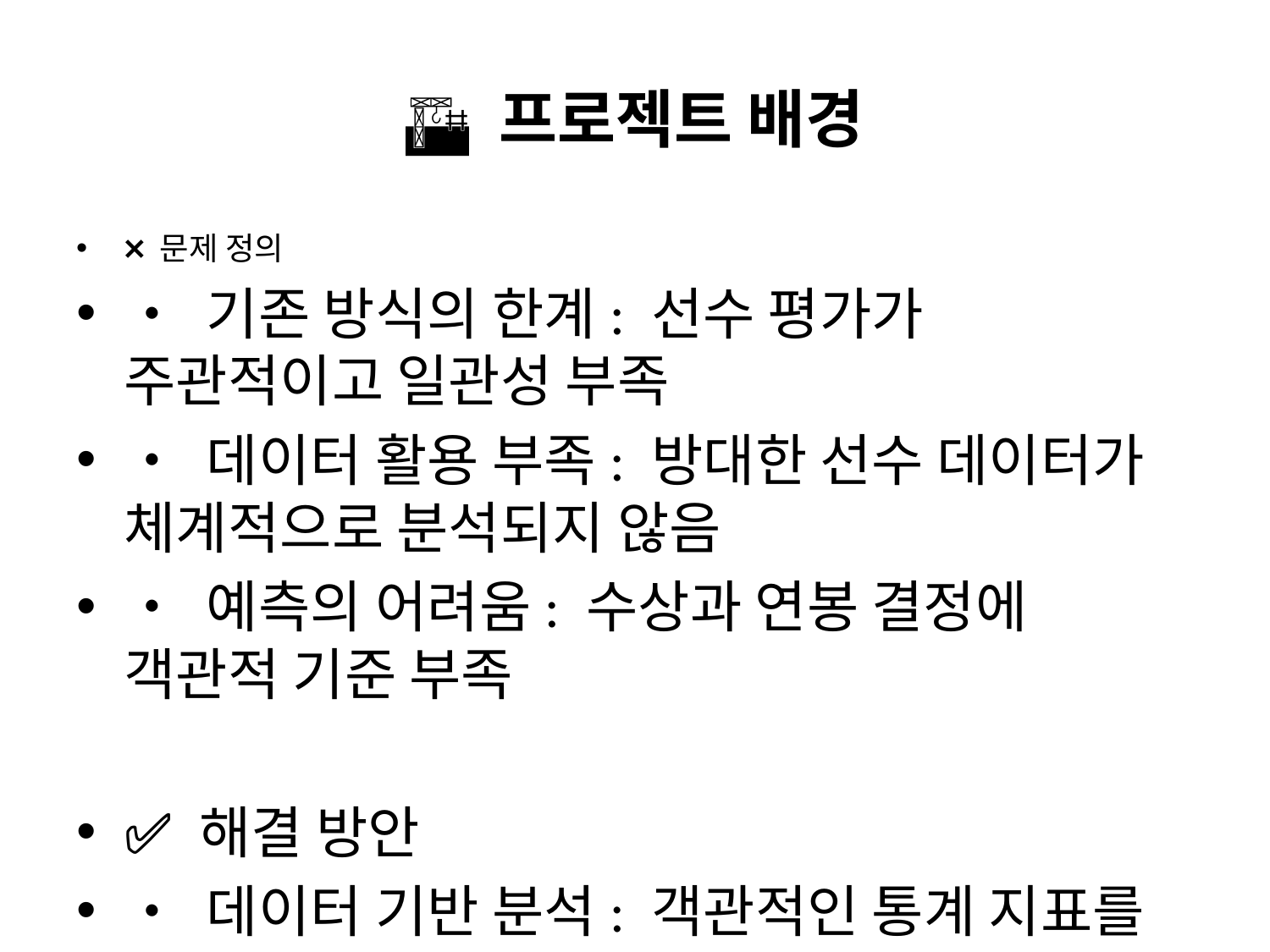

# 🏗️ 프로젝트 배경
❌ 문제 정의
• 기존 방식의 한계: 선수 평가가 주관적이고 일관성 부족
• 데이터 활용 부족: 방대한 선수 데이터가 체계적으로 분석되지 않음
• 예측의 어려움: 수상과 연봉 결정에 객관적 기준 부족

✅ 해결 방안
• 데이터 기반 분석: 객관적인 통계 지표를 활용한 선수 평가
• 머신러닝 모델: 과거 데이터를 학습하여 미래 성과 예측
• 시각화: 복잡한 데이터를 직관적으로 이해할 수 있는 차트 제공
• 자동화: 데이터 수집부터 결과 생성까지 전체 과정 자동화